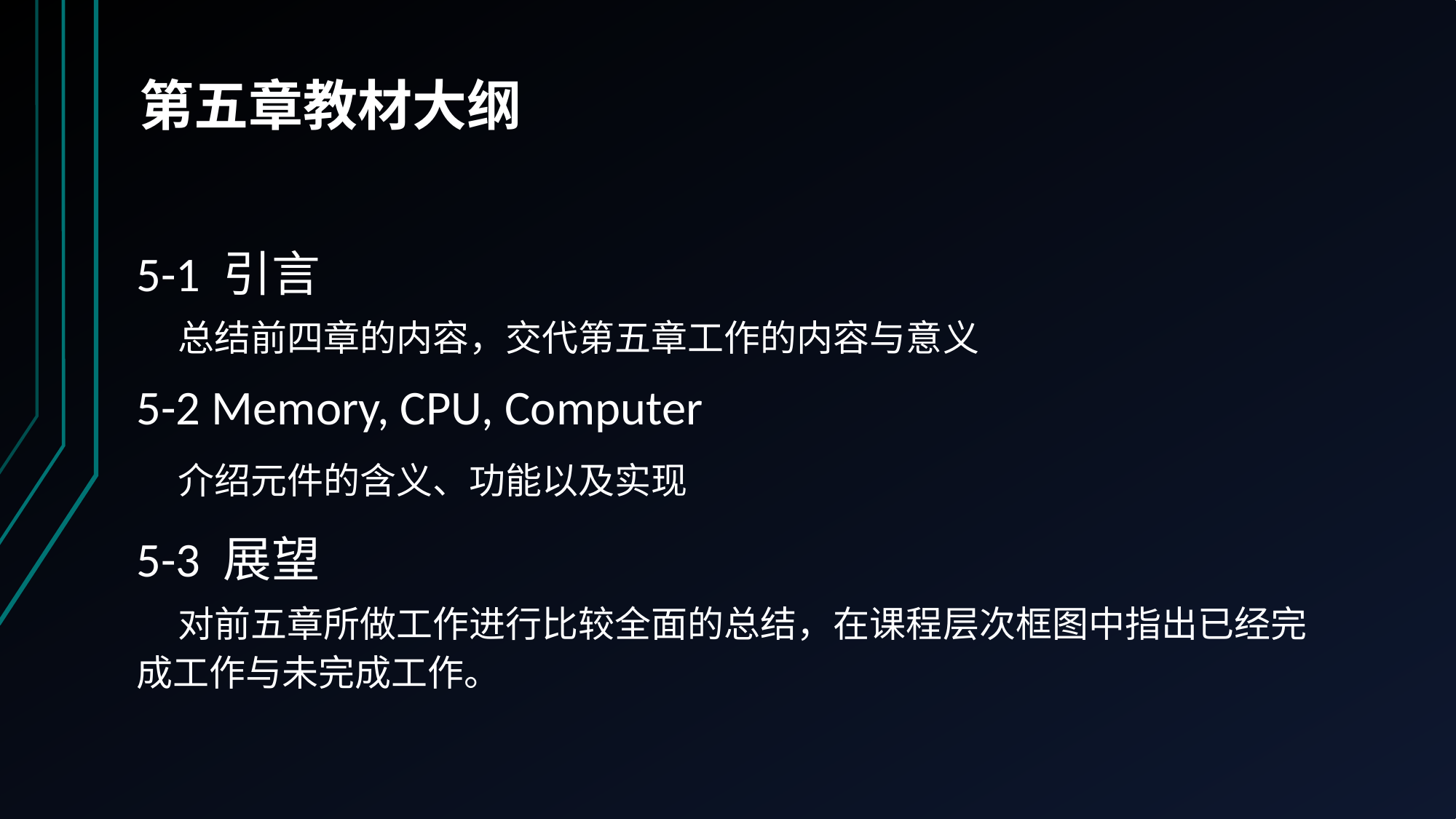

第五章教材大纲
5-1 引言
    总结前四章的内容，交代第五章工作的内容与意义
5-2 Memory, CPU, Computer
    介绍元件的含义、功能以及实现
5-3 展望
    对前五章所做工作进行比较全面的总结，在课程层次框图中指出已经完成工作与未完成工作。